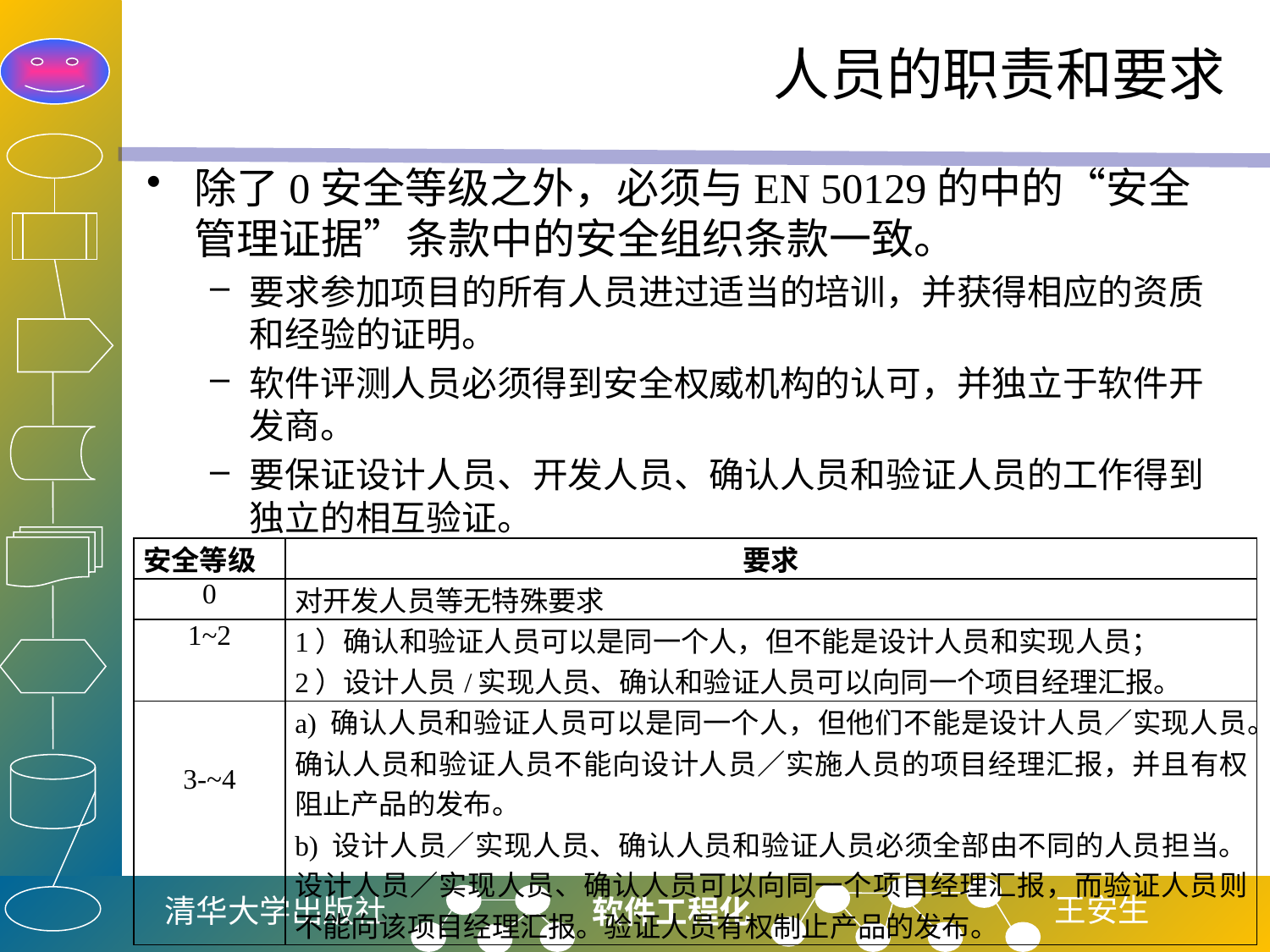

# 人员的职责和要求
除了0安全等级之外，必须与EN 50129的中的“安全管理证据”条款中的安全组织条款一致。
要求参加项目的所有人员进过适当的培训，并获得相应的资质和经验的证明。
软件评测人员必须得到安全权威机构的认可，并独立于软件开发商。
要保证设计人员、开发人员、确认人员和验证人员的工作得到独立的相互验证。
| 安全等级 | 要求 |
| --- | --- |
| 0 | 对开发人员等无特殊要求 |
| 1~2 | 1）确认和验证人员可以是同一个人，但不能是设计人员和实现人员； 2）设计人员/实现人员、确认和验证人员可以向同一个项目经理汇报。 |
| 3-~4 | a) 确认人员和验证人员可以是同一个人，但他们不能是设计人员／实现人员。确认人员和验证人员不能向设计人员／实施人员的项目经理汇报，并且有权阻止产品的发布。 b) 设计人员／实现人员、确认人员和验证人员必须全部由不同的人员担当。设计人员／实现人员、确认人员可以向同一个项目经理汇报，而验证人员则不能向该项目经理汇报。验证人员有权制止产品的发布。 |